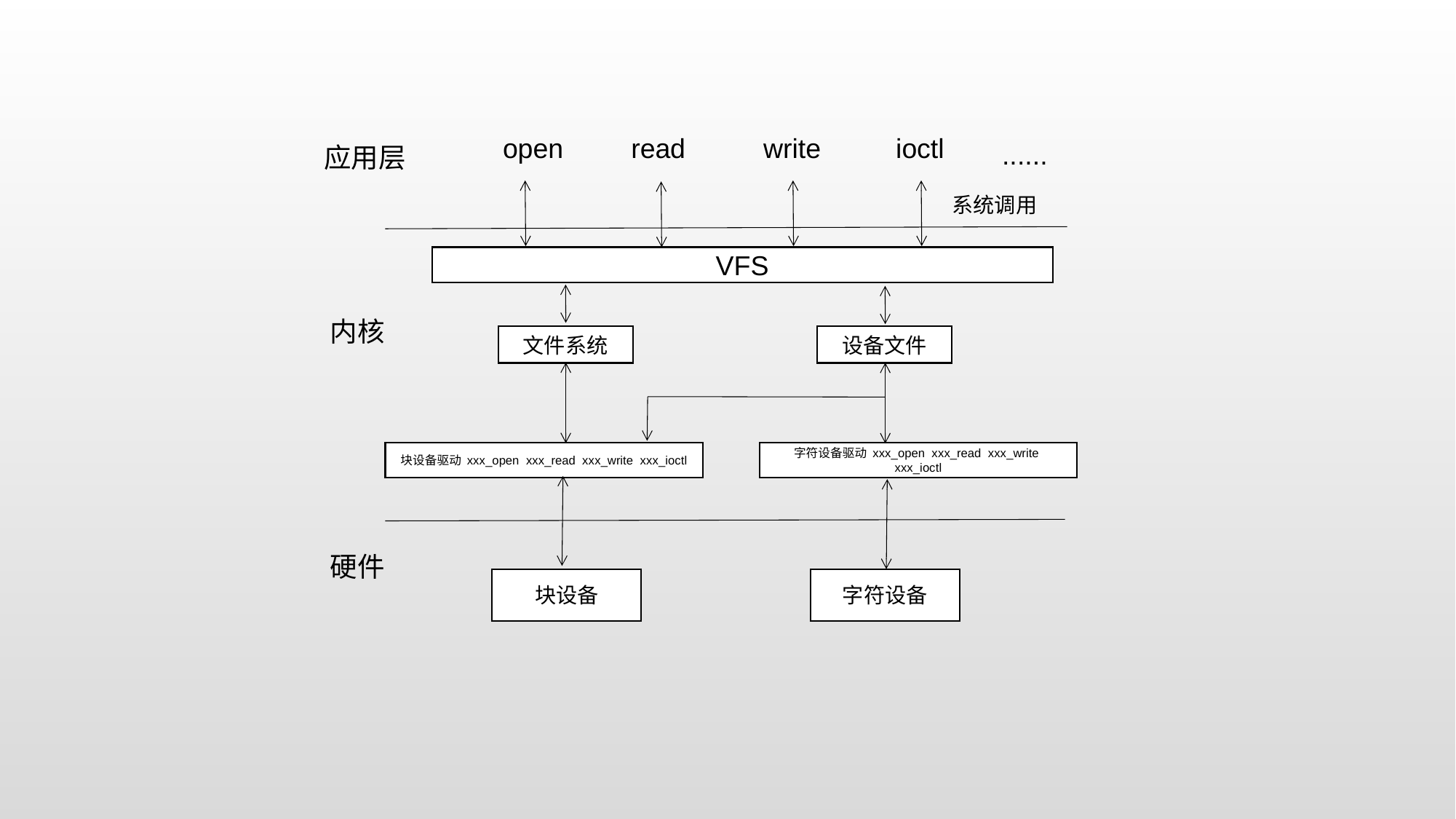

open
read
write
ioctl
......
应用层

系统调用
VFS
内核

文件系统
设备文件
块设备驱动 xxx_open  xxx_read  xxx_write  xxx_ioctl
字符设备驱动 xxx_open  xxx_read  xxx_write  xxx_ioctl
硬件

块设备
字符设备